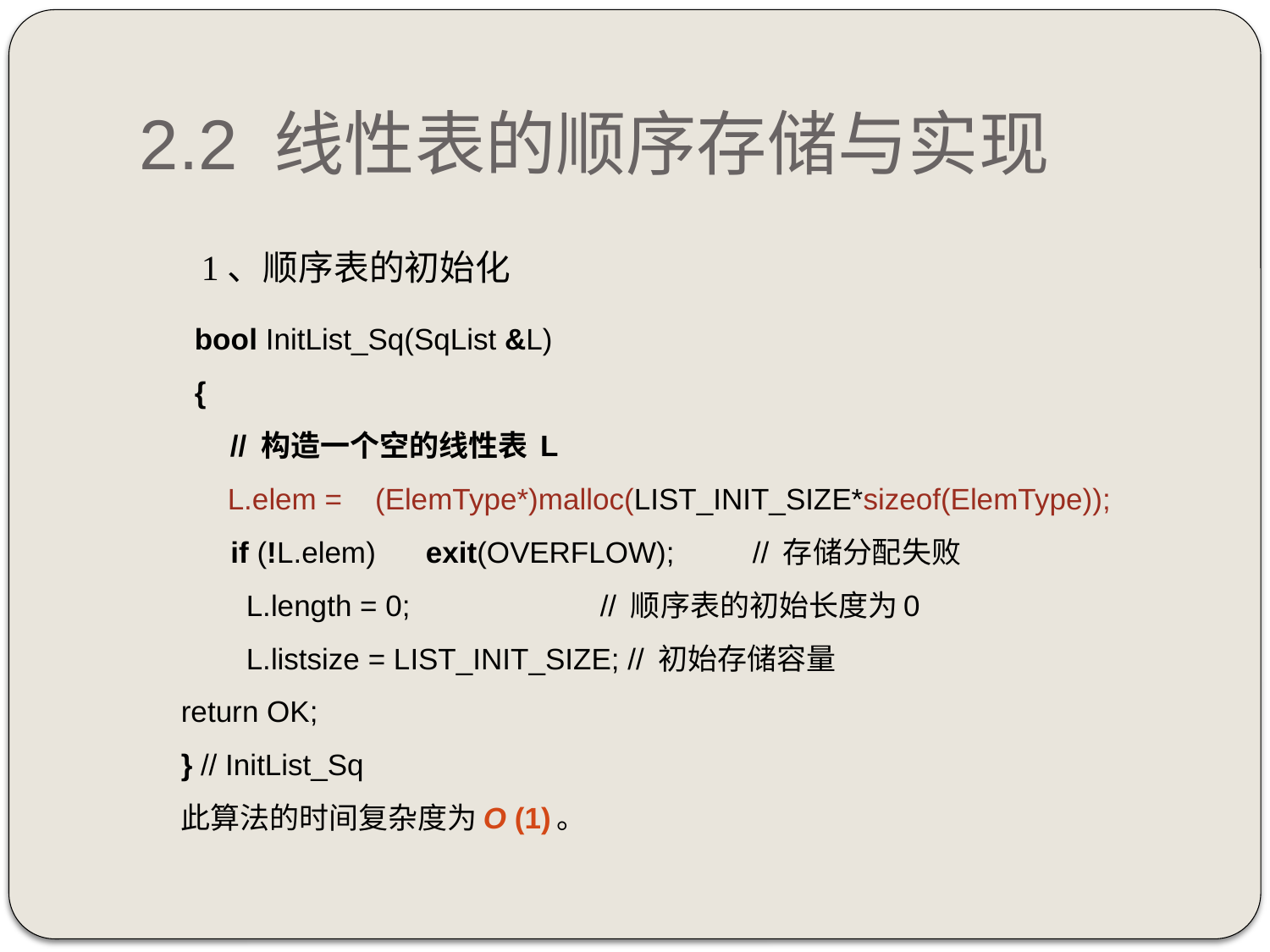

# 2.2 线性表的顺序存储与实现
1、顺序表的初始化

bool InitList_Sq(SqList &L)
{
　// 构造一个空的线性表 L
    L.elem =    (ElemType*)malloc(LIST_INIT_SIZE*sizeof(ElemType));
      if (!L.elem) 　exit(OVERFLOW);　　 // 存储分配失败
　　L.length = 0;　　　　　　// 顺序表的初始长度为0
　　L.listsize = LIST_INIT_SIZE; // 初始存储容量
	return OK;
} // InitList_Sq
此算法的时间复杂度为O (1)。